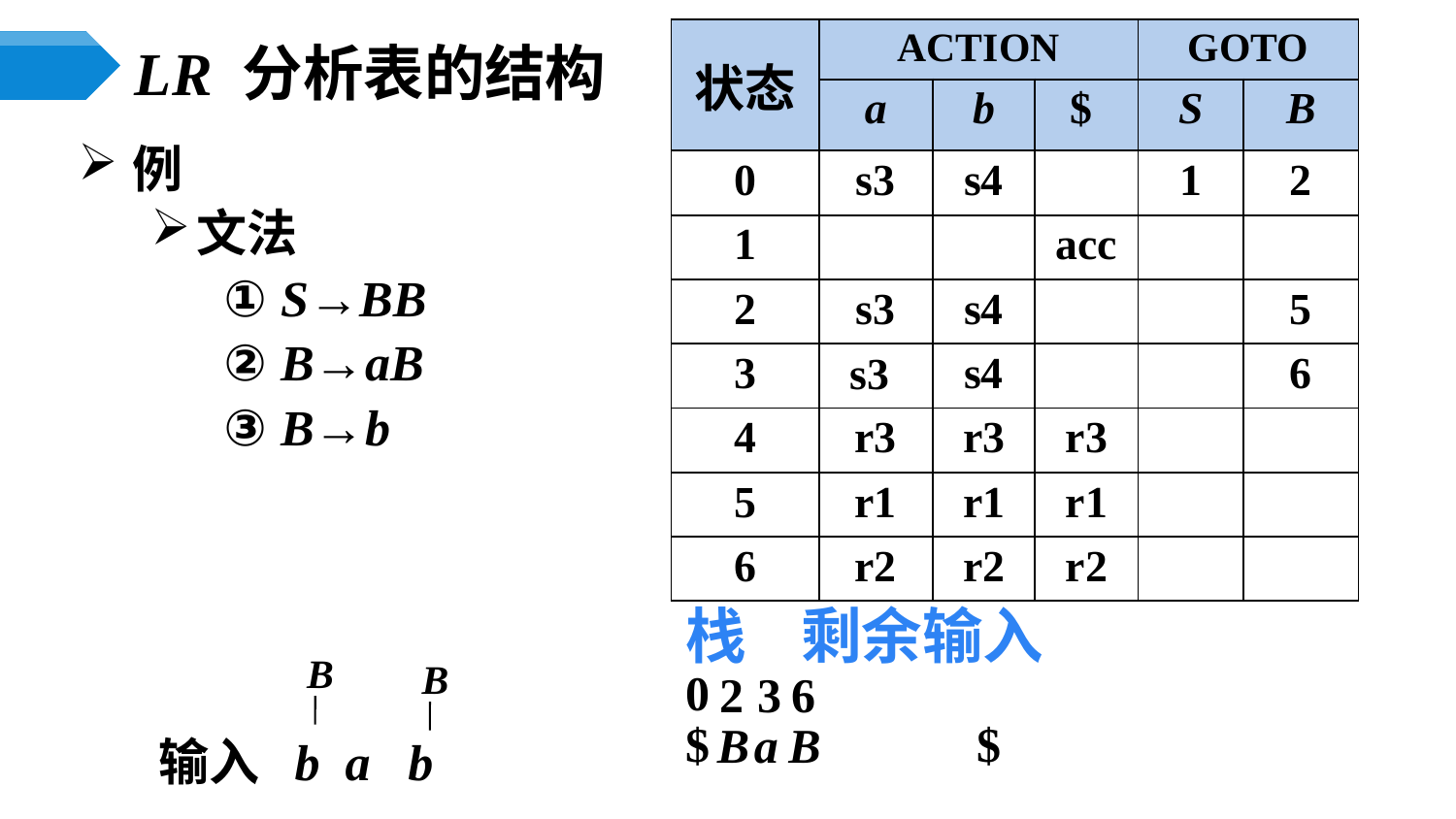

| 状态 | ACTION |  |  | GOTO |  |
| --- | --- | --- | --- | --- | --- |
|  | a | b | $ | S | B |
| 0 | s3 | s4 |  | 1 | 2 |
| 1 |  |  | acc |  |  |
| 2 | s3 | s4 |  |  | 5 |
| 3 | s3 | s4 |  |  | 6 |
| 4 | r3 | r3 | r3 |  |  |
| 5 | r1 | r1 | r1 |  |  |
| 6 | r2 | r2 | r2 |  |  |
# LR 分析表的结构
例
文法
① S→BB
② B→aB
③ B→b

栈    剩余输入
0
$                      $

B

B

2
3
6
B
a
B
输入  b  a   b